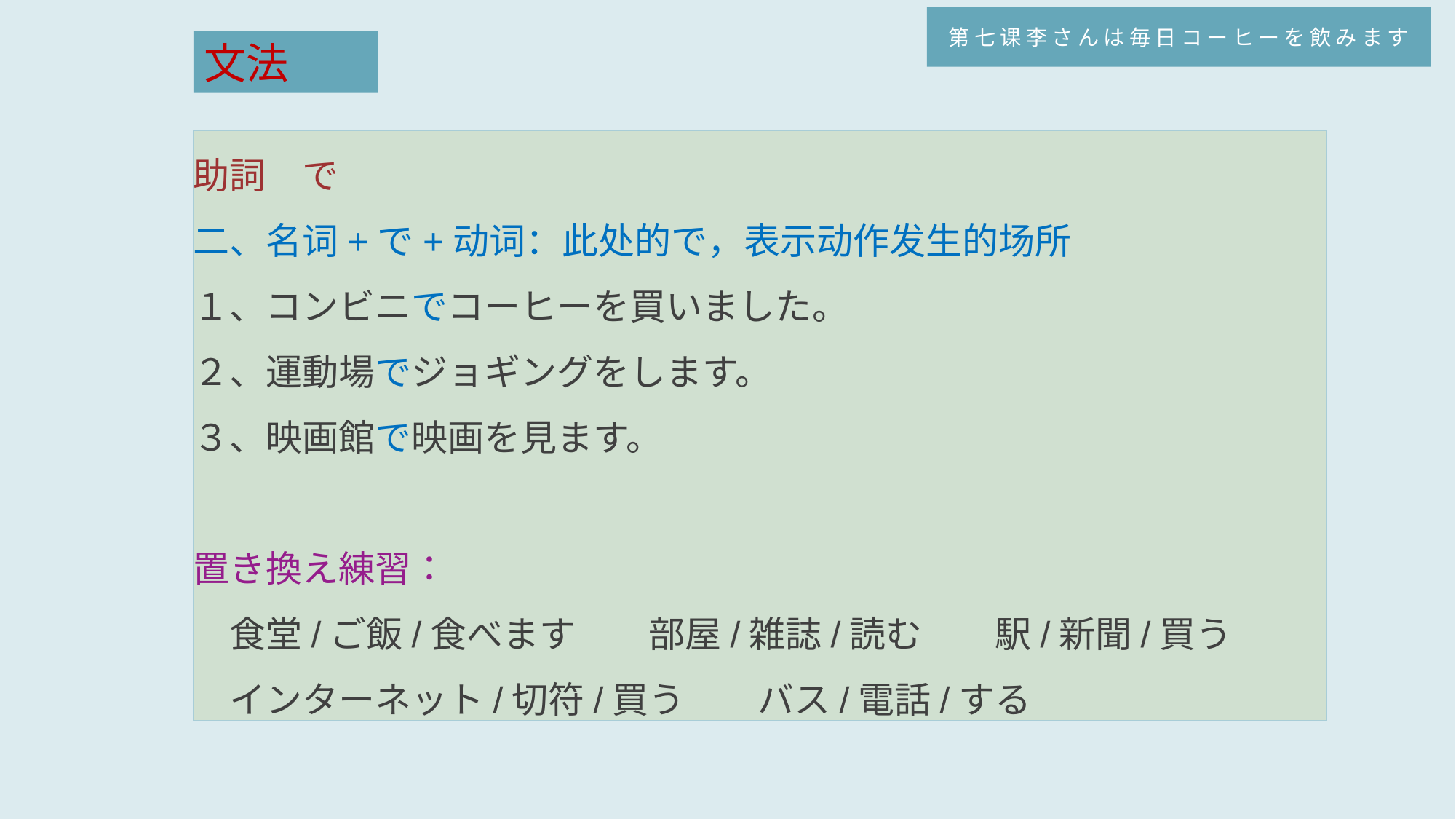

第七课李さんは毎日コーヒーを飲みます
文法
助詞　で
二、名词+で+动词：此处的で，表示动作发生的场所
１、コンビニでコーヒーを買いました。
２、運動場でジョギングをします。
３、映画館で映画を見ます。

置き換え練習：
　食堂/ご飯/食べます　　部屋/雑誌/読む　　駅/新聞/買う
　インターネット/切符/買う　　バス/電話/する